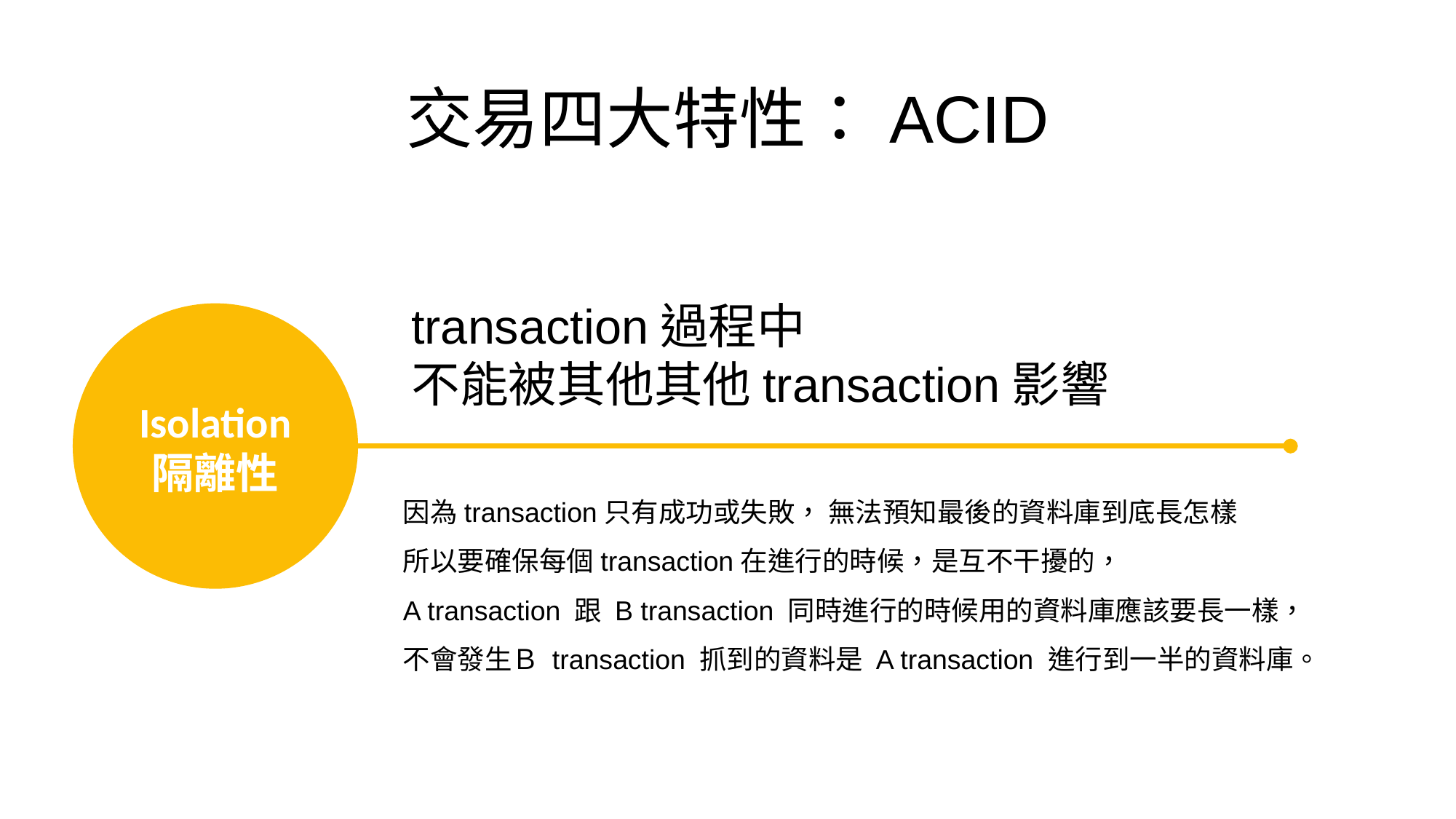

# 交易四大特性：ACID
transaction過程中
不能被其他其他transaction影響

Isolation
隔離性
因為transaction只有成功或失敗， 無法預知最後的資料庫到底長怎樣
所以要確保每個transaction在進行的時候，是互不干擾的，
A transaction 跟 B transaction 同時進行的時候用的資料庫應該要長一樣， 不會發生Ｂ transaction 抓到的資料是 A transaction 進行到一半的資料庫。